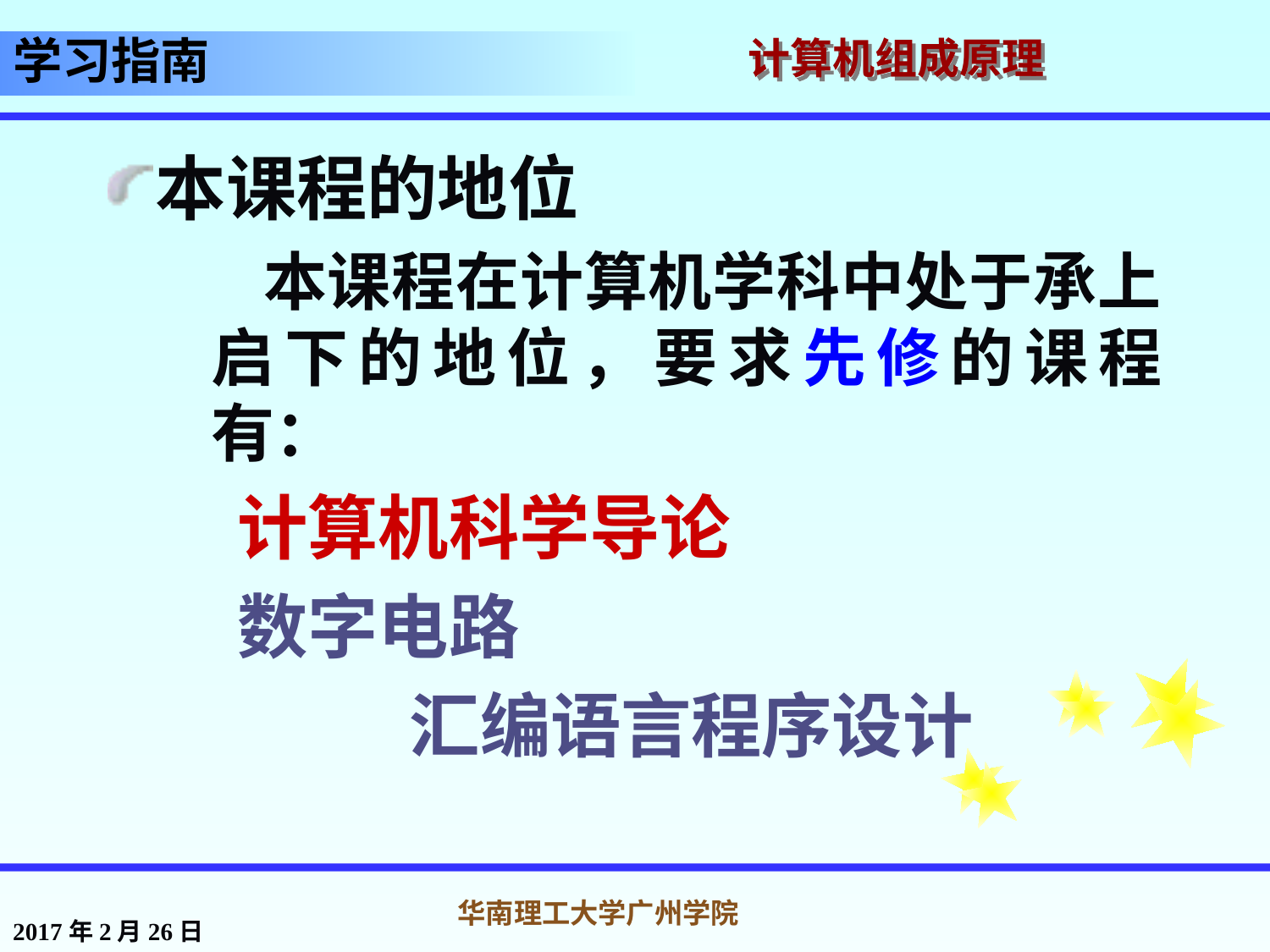

本课程的地位
     本课程在计算机学科中处于承上启下的地位，要求先修的课程有：
       计算机科学导论
       数字电路
			汇编语言程序设计
学习指南
2017年2月26日